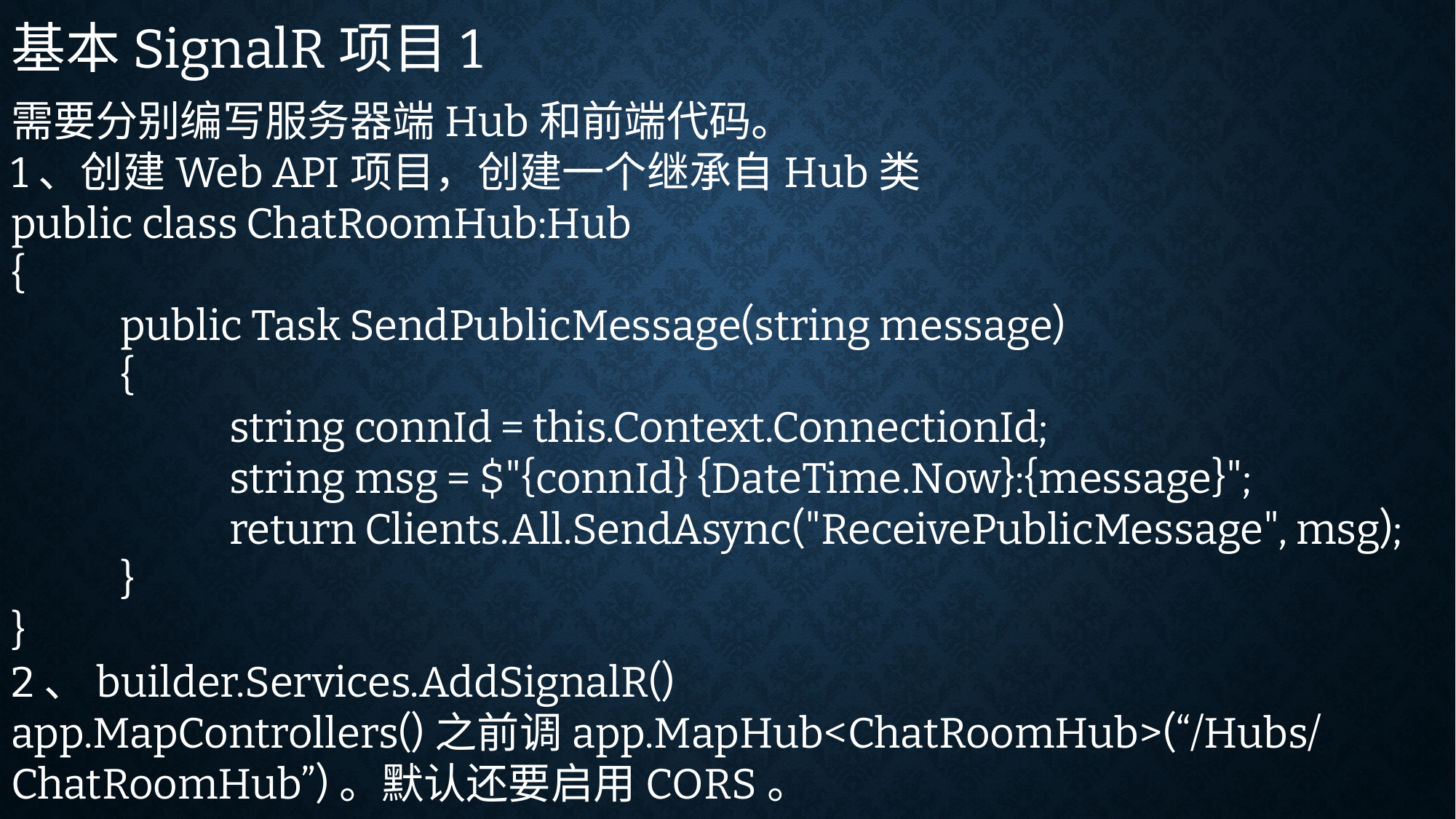

基本SignalR项目1
需要分别编写服务器端Hub和前端代码。
1、创建Web API项目，创建一个继承自Hub类
public class ChatRoomHub:Hub
{
	public Task SendPublicMessage(string message)
	{
		string connId = this.Context.ConnectionId;
		string msg = $"{connId} {DateTime.Now}:{message}";
		return Clients.All.SendAsync("ReceivePublicMessage", msg);
	}
}
2、builder.Services.AddSignalR()
app.MapControllers()之前调app.MapHub<ChatRoomHub>(“/Hubs/ChatRoomHub”)。默认还要启用CORS。